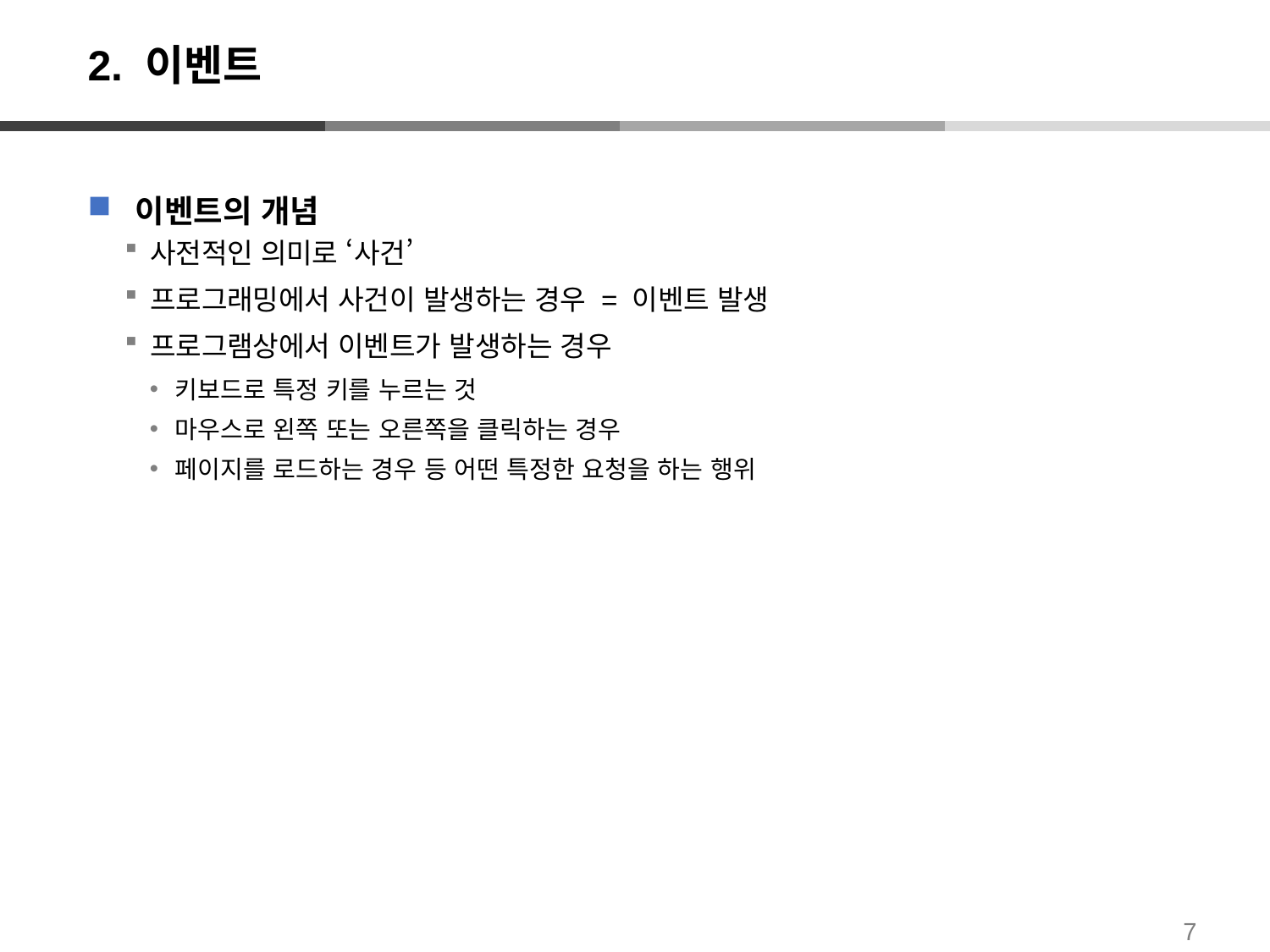

# 2. 이벤트
이벤트의 개념
사전적인 의미로 ‘사건’
프로그래밍에서 사건이 발생하는 경우 = 이벤트 발생
프로그램상에서 이벤트가 발생하는 경우
키보드로 특정 키를 누르는 것
마우스로 왼쪽 또는 오른쪽을 클릭하는 경우
페이지를 로드하는 경우 등 어떤 특정한 요청을 하는 행위